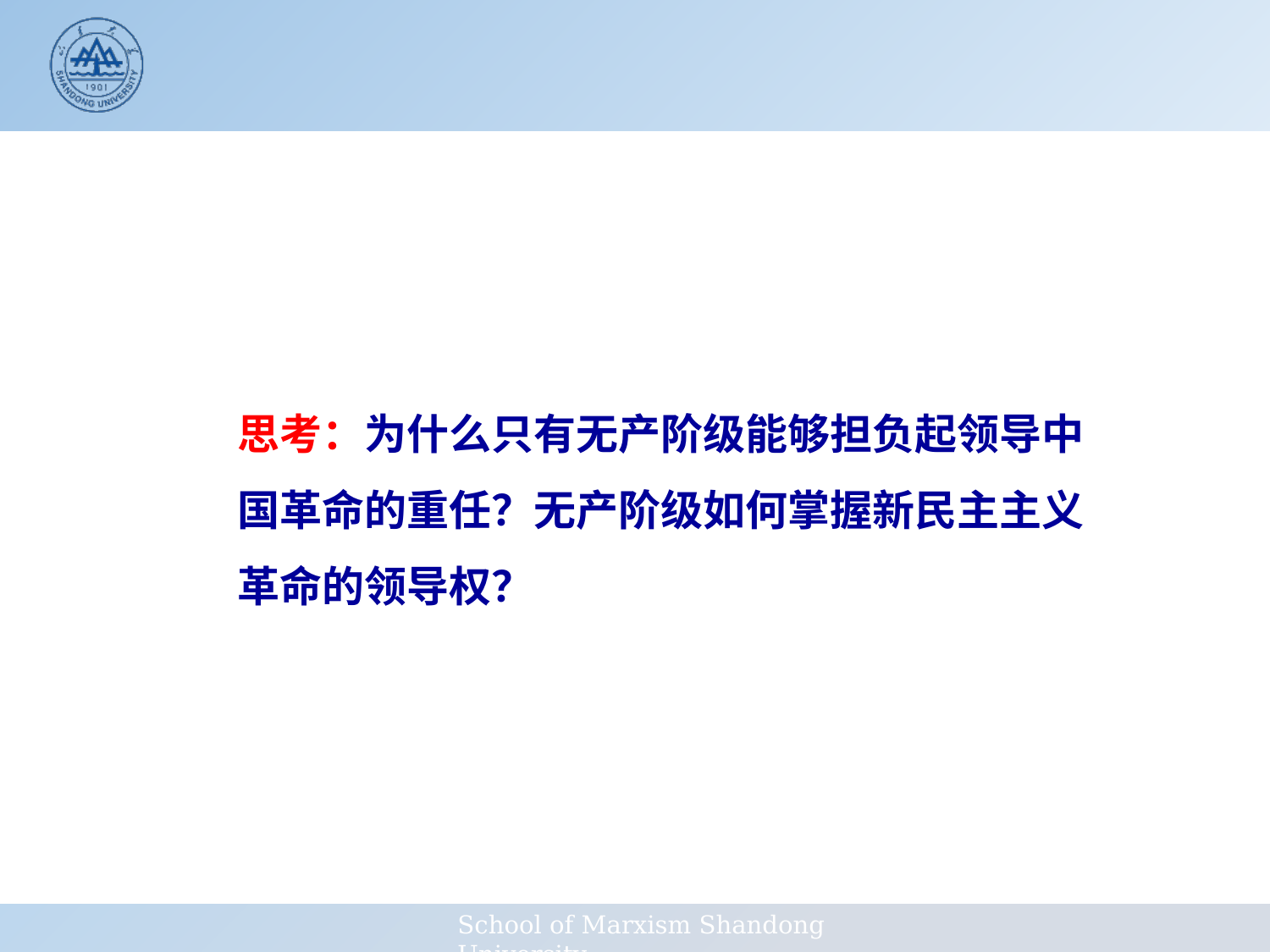

思考：为什么只有无产阶级能够担负起领导中国革命的重任？无产阶级如何掌握新民主主义革命的领导权？